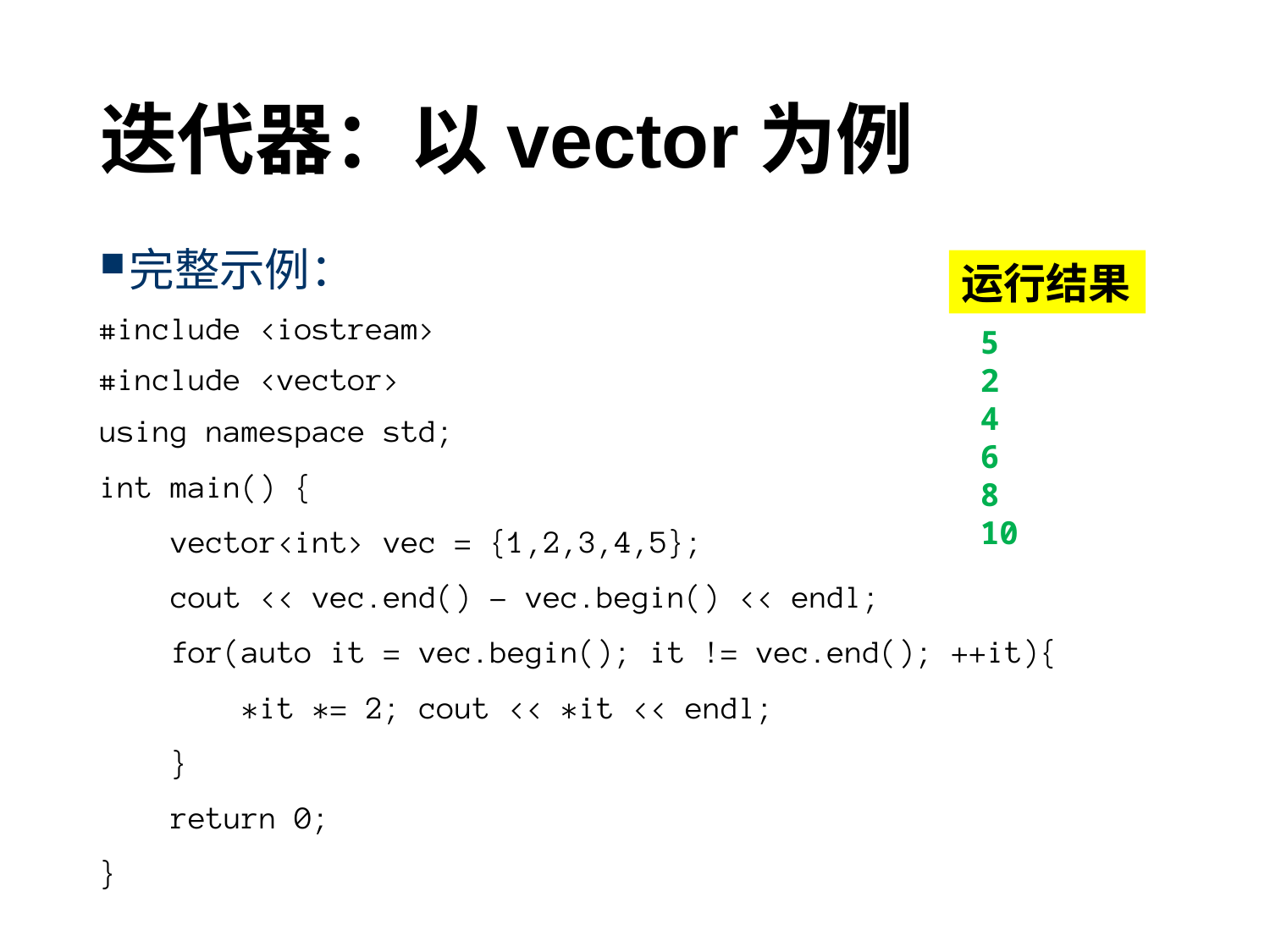

# 迭代器：以vector为例
完整示例：
#include <iostream>
#include <vector>
using namespace std;
int main() {
    vector<int> vec = {1,2,3,4,5};
    cout << vec.end() - vec.begin() << endl;
    for(auto it = vec.begin(); it != vec.end(); ++it){
        *it *= 2; cout << *it << endl;
    }
    return 0;
}
运行结果
5
2
4
6
8
10
32